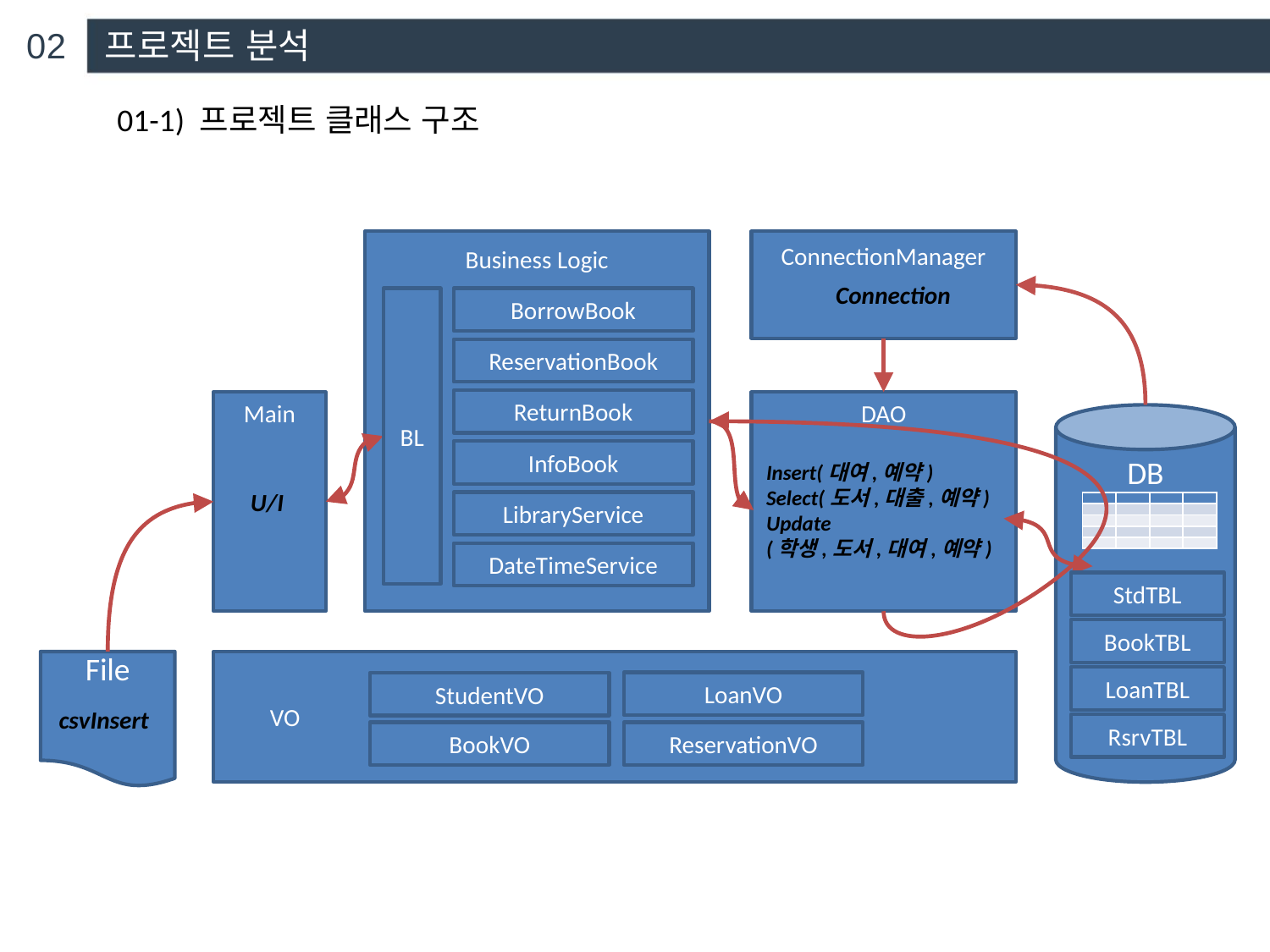

02   프로젝트 분석
01-1) 프로젝트 클래스 구조
Business Logic

ConnectionManager

Connection
BL
BorrowBook
ReservationBook
ReturnBook
Main

DAO

DB

InfoBook
Insert(대여,예약)
Select(도서,대출,예약)
Update
(학생,도서,대여,예약)
U/I
LibraryService
|  |  |  |  |
| --- | --- | --- | --- |
|  |  |  |  |
|  |  |  |  |
|  |  |  |  |
|  |  |  |  |
DateTimeService
StdTBL
BookTBL
File

        VO
LoanTBL
LoanVO
StudentVO
csvInsert
RsrvTBL
BookVO
ReservationVO